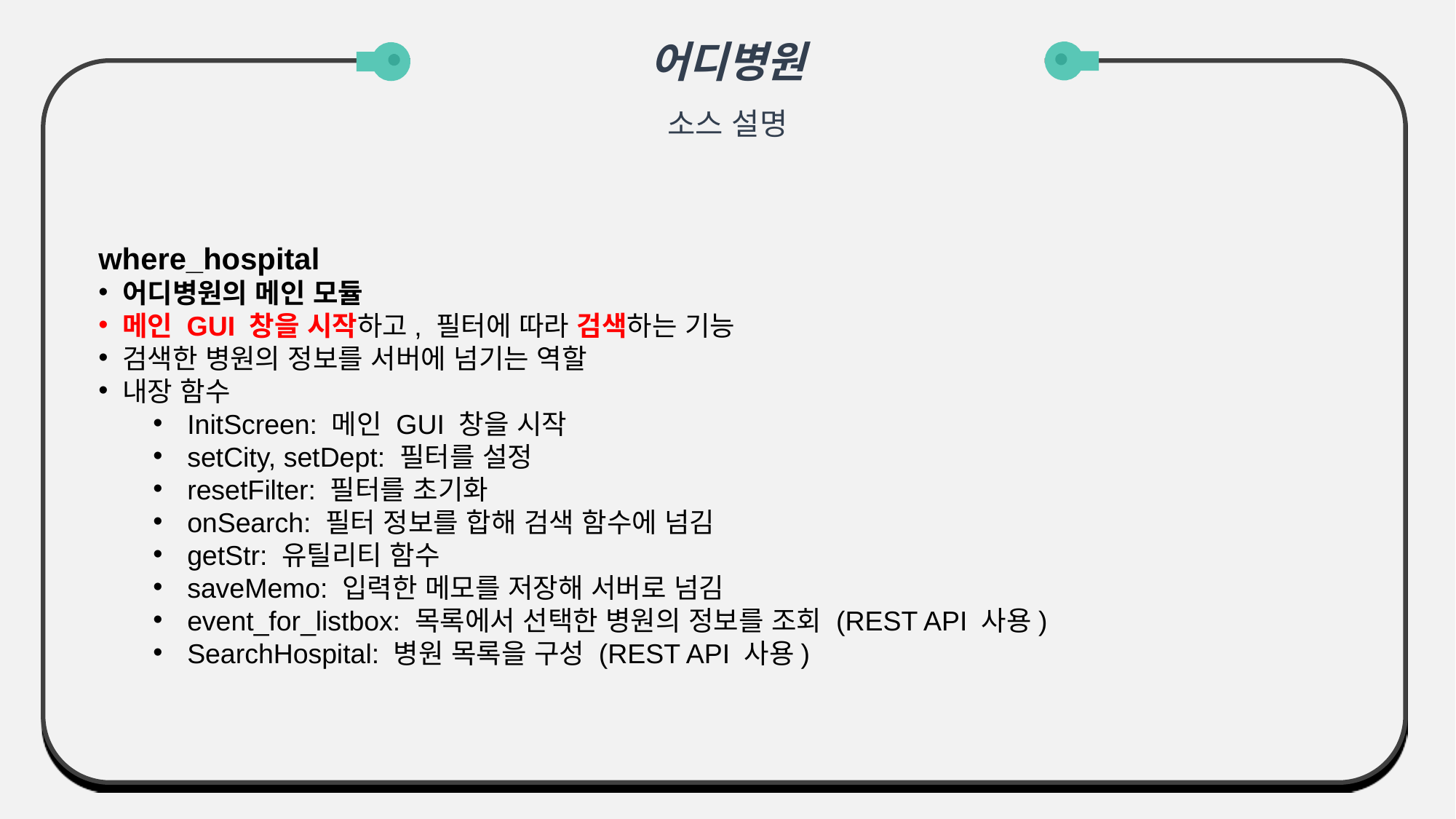

어디병원
소스 설명

where_hospital
 어디병원의 메인 모듈
 메인 GUI 창을 시작하고, 필터에 따라 검색하는 기능
 검색한 병원의 정보를 서버에 넘기는 역할
 내장 함수
InitScreen: 메인 GUI 창을 시작
setCity, setDept: 필터를 설정
resetFilter: 필터를 초기화
onSearch: 필터 정보를 합해 검색 함수에 넘김
getStr: 유틸리티 함수
saveMemo: 입력한 메모를 저장해 서버로 넘김
event_for_listbox: 목록에서 선택한 병원의 정보를 조회 (REST API 사용)
SearchHospital: 병원 목록을 구성 (REST API 사용)